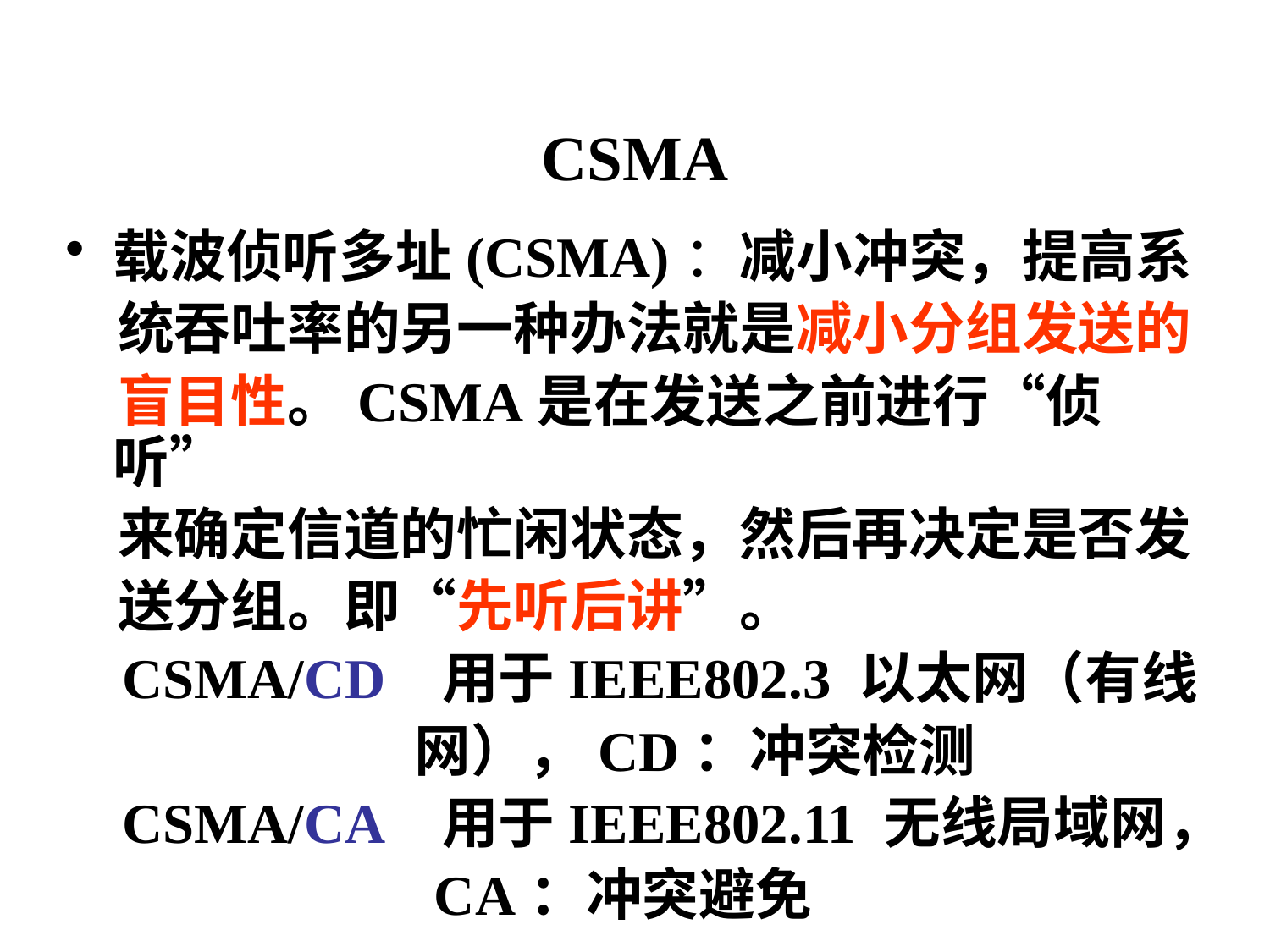

# CSMA
载波侦听多址(CSMA)：减小冲突，提高系
   统吞吐率的另一种办法就是减小分组发送的
   盲目性。CSMA是在发送之前进行“侦听”
   来确定信道的忙闲状态，然后再决定是否发
   送分组。即“先听后讲”。
    CSMA/CD   用于IEEE802.3 以太网（有线
                          网），CD：冲突检测
    CSMA/CA   用于IEEE802.11 无线局域网，
                          CA：冲突避免